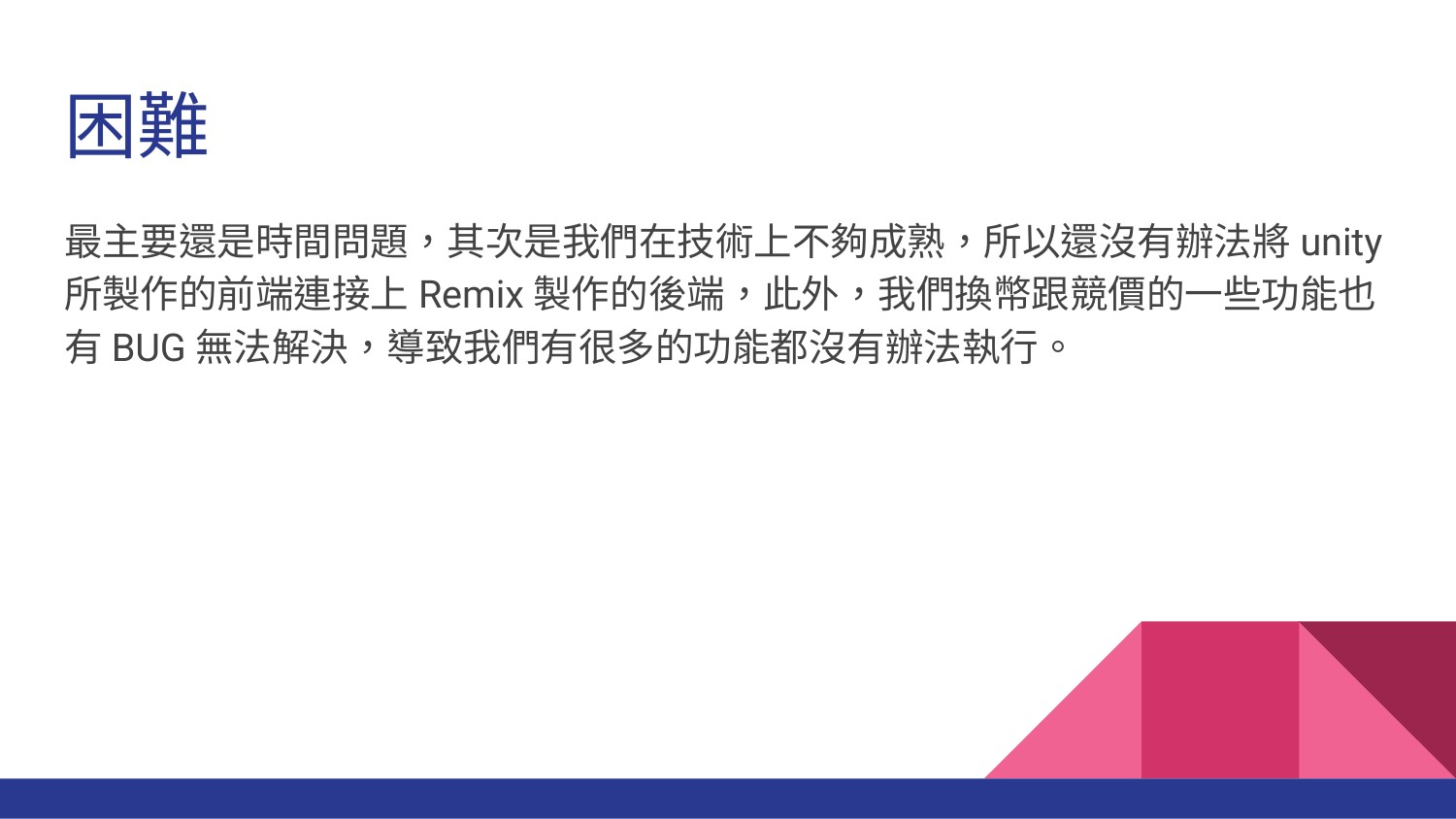

# 困難
最主要還是時間問題，其次是我們在技術上不夠成熟，所以還沒有辦法將unity所製作的前端連接上Remix製作的後端，此外，我們換幣跟競價的一些功能也有BUG無法解決，導致我們有很多的功能都沒有辦法執行。